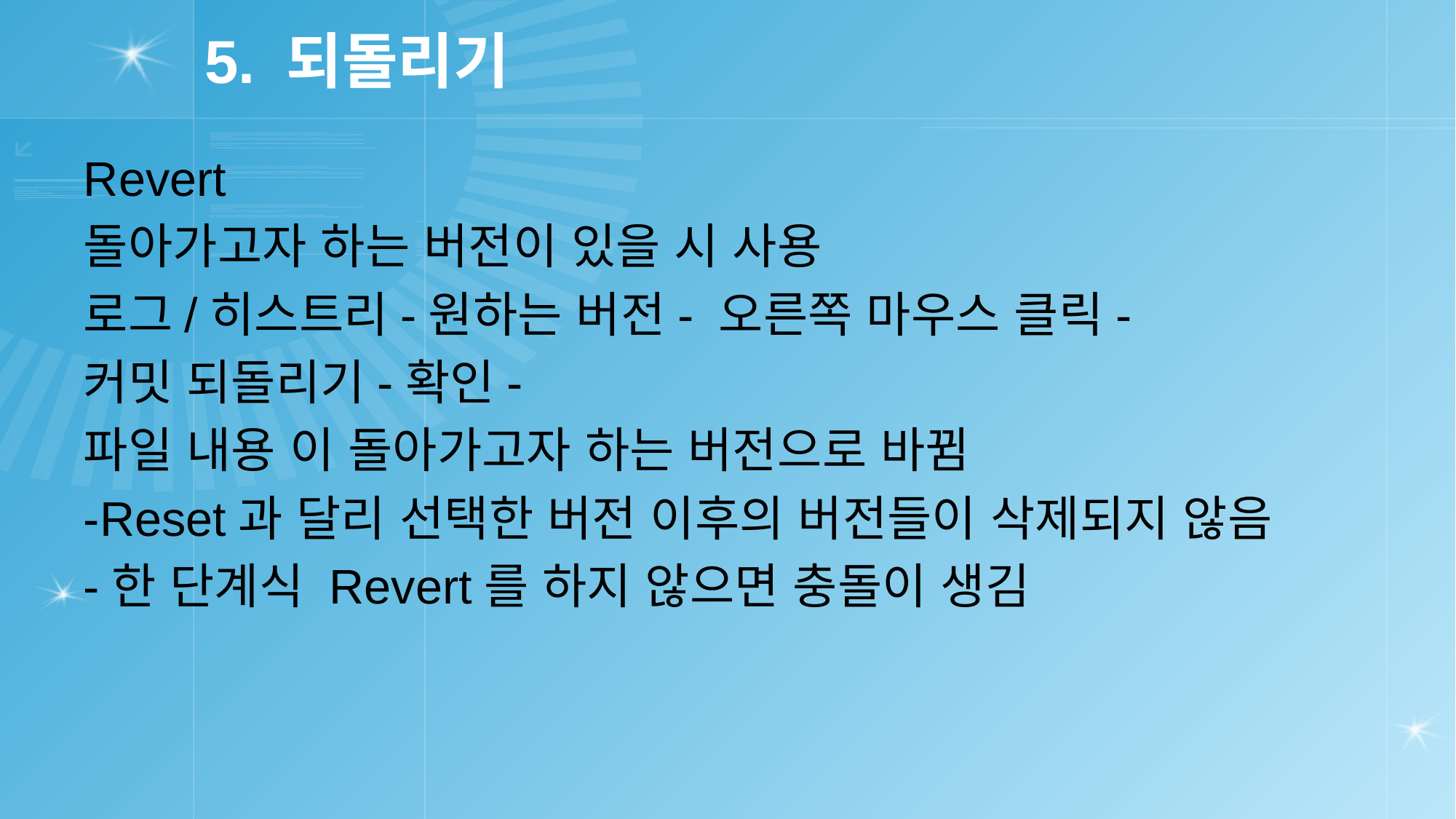

# 5. 되돌리기
Revert
돌아가고자 하는 버전이 있을 시 사용
로그/히스트리-원하는 버전- 오른쪽 마우스 클릭-
커밋 되돌리기-확인-
파일 내용 이 돌아가고자 하는 버전으로 바뀜
-Reset과 달리 선택한 버전 이후의 버전들이 삭제되지 않음
-한 단계식 Revert를 하지 않으면 충돌이 생김